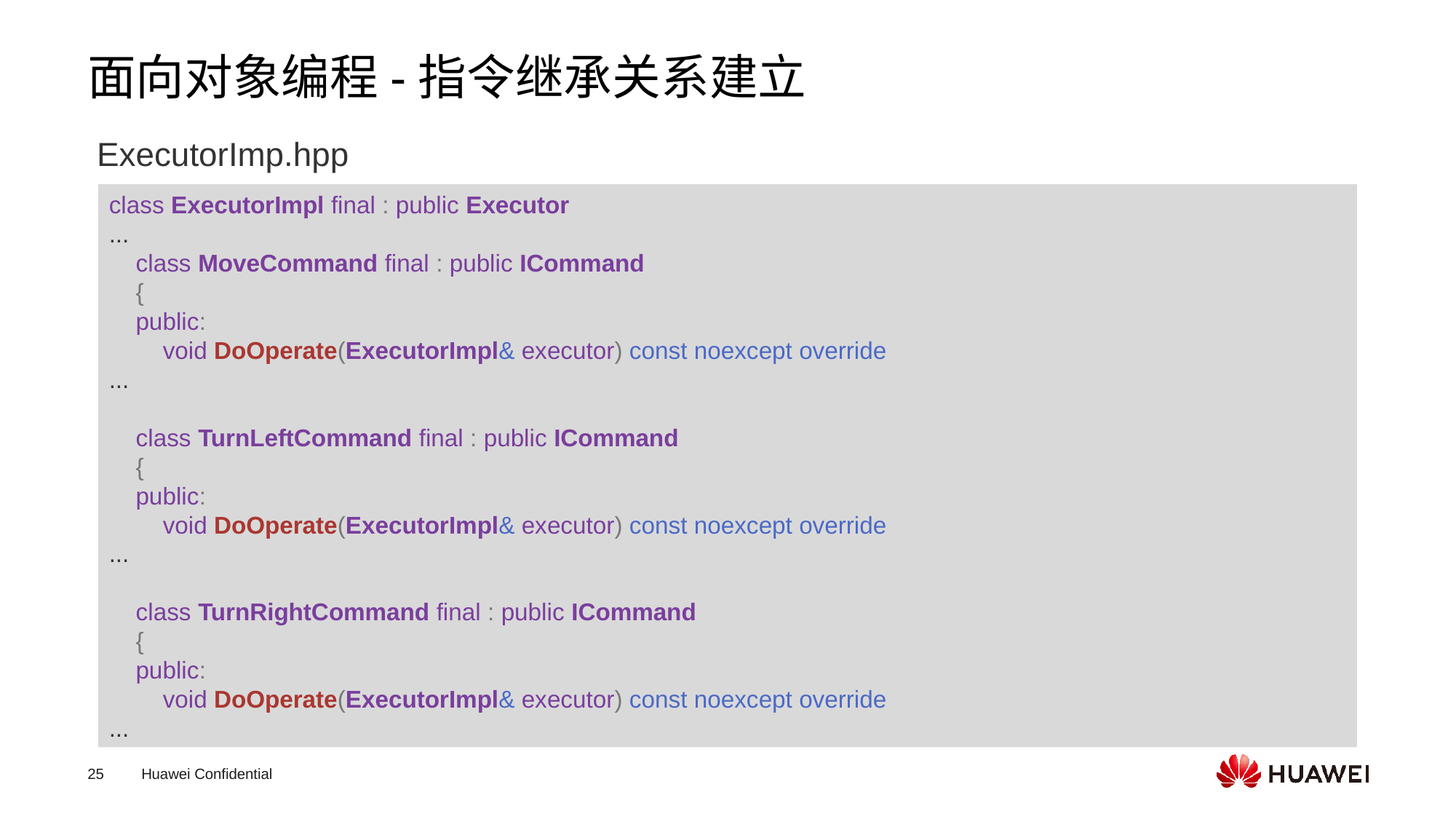

# 面向对象编程-指令继承关系建立
ExecutorImp.hpp
class ExecutorImpl final : public Executor
...
    class MoveCommand final : public ICommand
    {
    public:
        void DoOperate(ExecutorImpl& executor) const noexcept override
...
    class TurnLeftCommand final : public ICommand
    {
    public:
        void DoOperate(ExecutorImpl& executor) const noexcept override
...
    class TurnRightCommand final : public ICommand
    {
    public:
        void DoOperate(ExecutorImpl& executor) const noexcept override
...